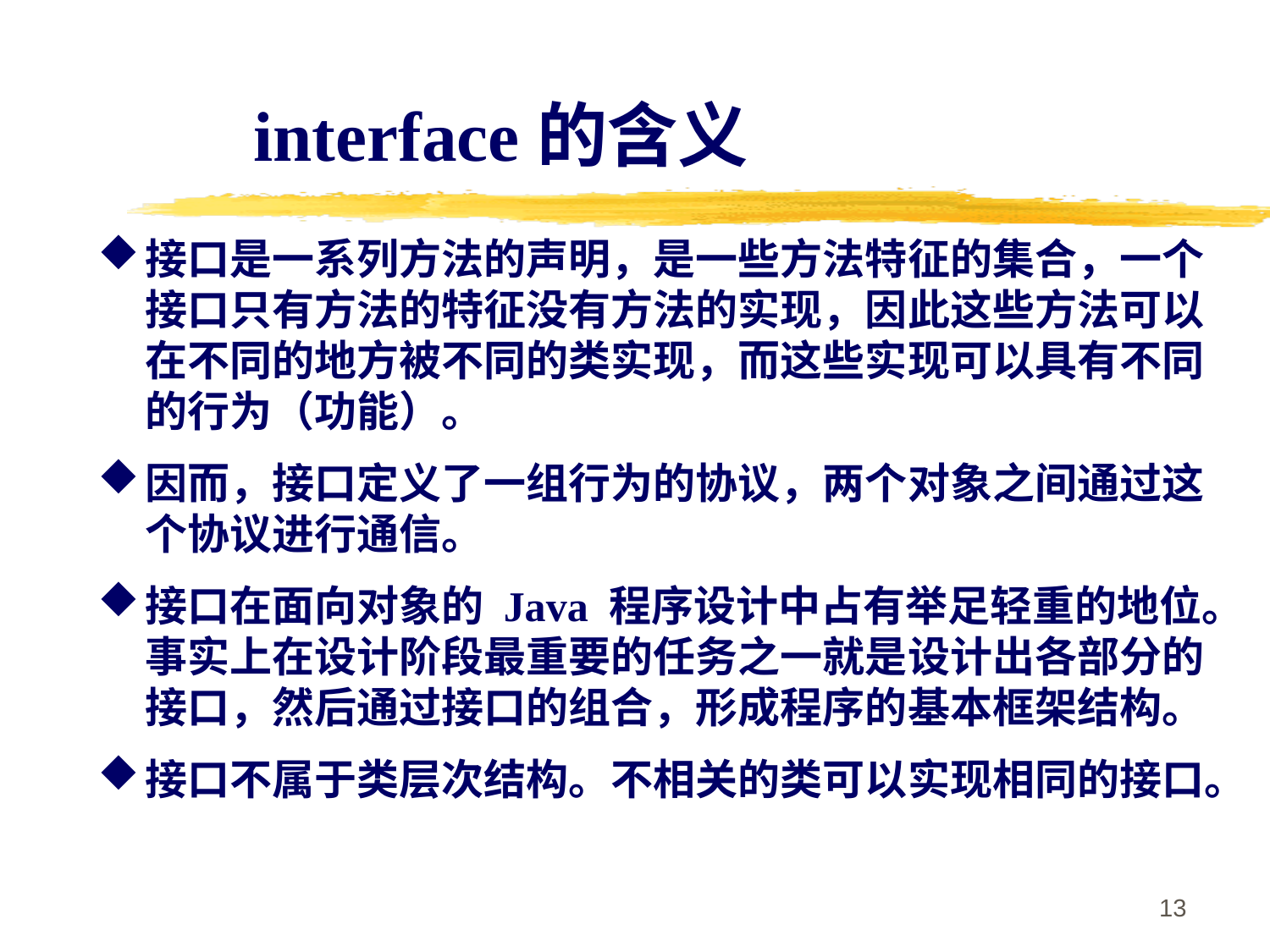

# interface的含义
接口是一系列方法的声明，是一些方法特征的集合，一个接口只有方法的特征没有方法的实现，因此这些方法可以在不同的地方被不同的类实现，而这些实现可以具有不同的行为（功能）。
因而，接口定义了一组行为的协议，两个对象之间通过这个协议进行通信。
接口在面向对象的 Java 程序设计中占有举足轻重的地位。事实上在设计阶段最重要的任务之一就是设计出各部分的接口，然后通过接口的组合，形成程序的基本框架结构。
接口不属于类层次结构。不相关的类可以实现相同的接口。
13